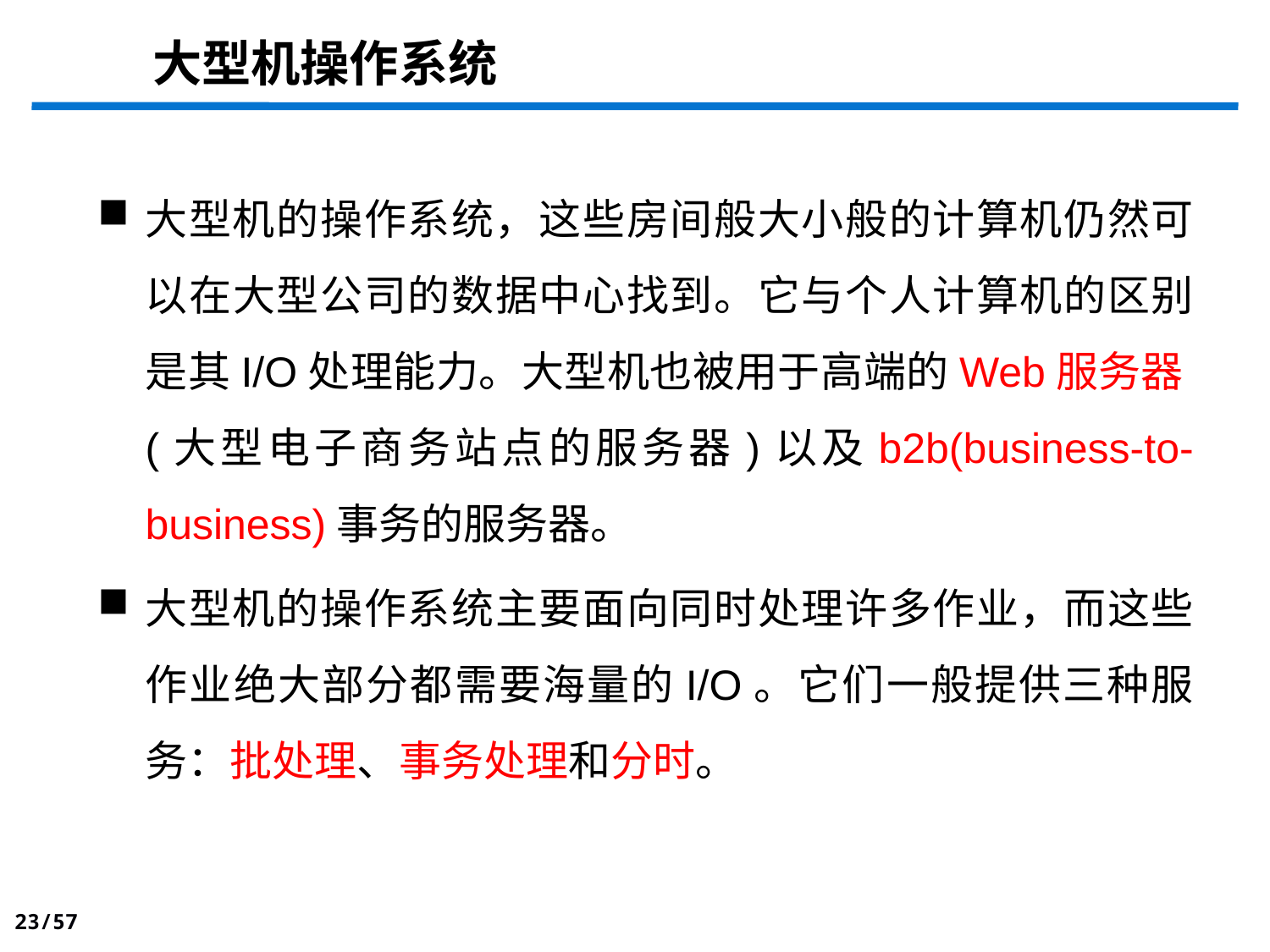

# 大型机操作系统
大型机的操作系统，这些房间般大小般的计算机仍然可以在大型公司的数据中心找到。它与个人计算机的区别是其I/O处理能力。大型机也被用于高端的Web服务器(大型电子商务站点的服务器)以及b2b(business-to-business)事务的服务器。
大型机的操作系统主要面向同时处理许多作业，而这些作业绝大部分都需要海量的I/O。它们一般提供三种服务：批处理、事务处理和分时。